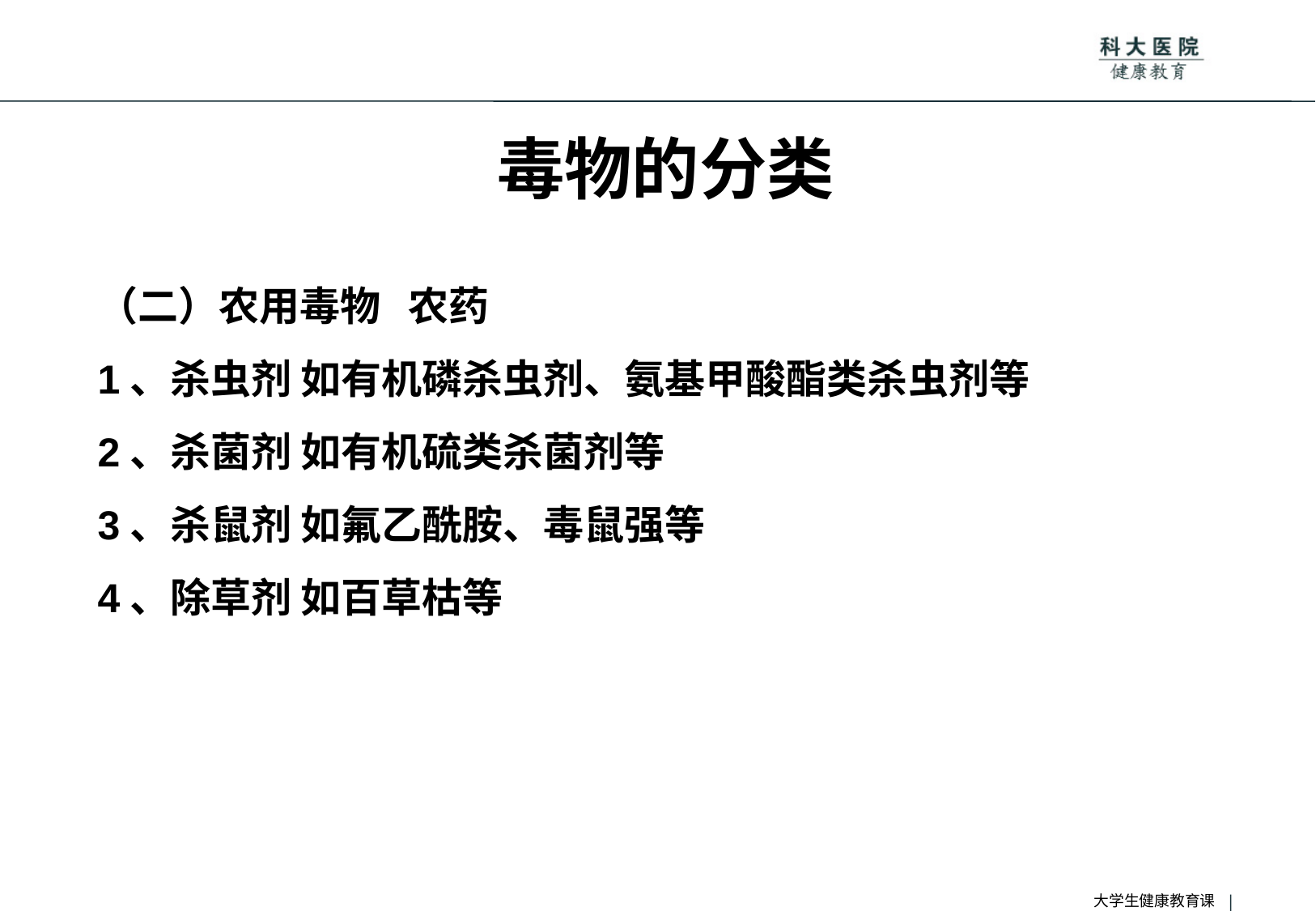

# 毒物的分类
（二）农用毒物   农药
1、杀虫剂 如有机磷杀虫剂、氨基甲酸酯类杀虫剂等
2、杀菌剂 如有机硫类杀菌剂等
3、杀鼠剂 如氟乙酰胺、毒鼠强等
4、除草剂 如百草枯等

大学生健康教育课
6